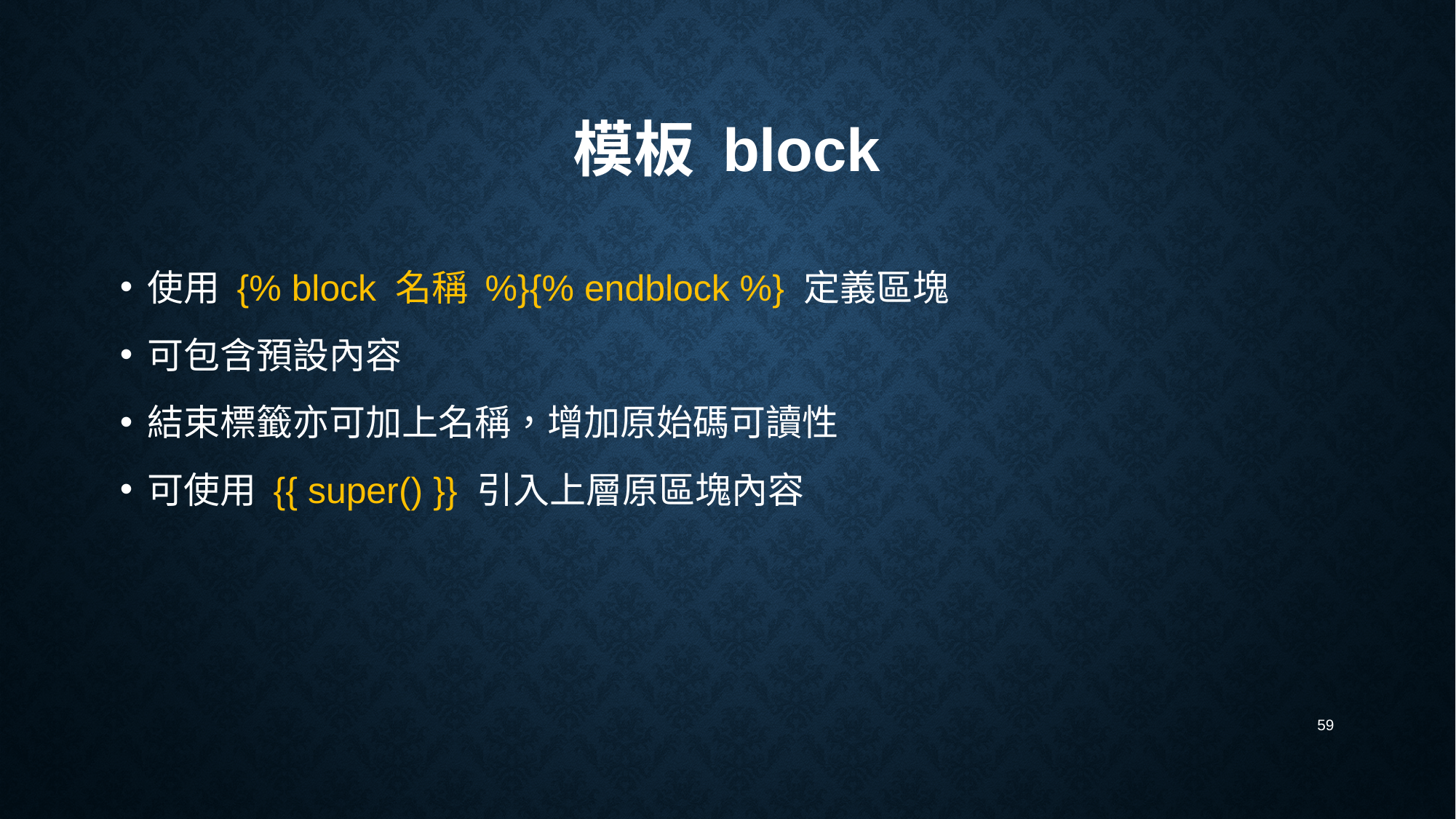

# 模板 block
使用 {% block 名稱 %}{% endblock %} 定義區塊
可包含預設內容
結束標籤亦可加上名稱，增加原始碼可讀性
可使用 {{ super() }} 引入上層原區塊內容
59